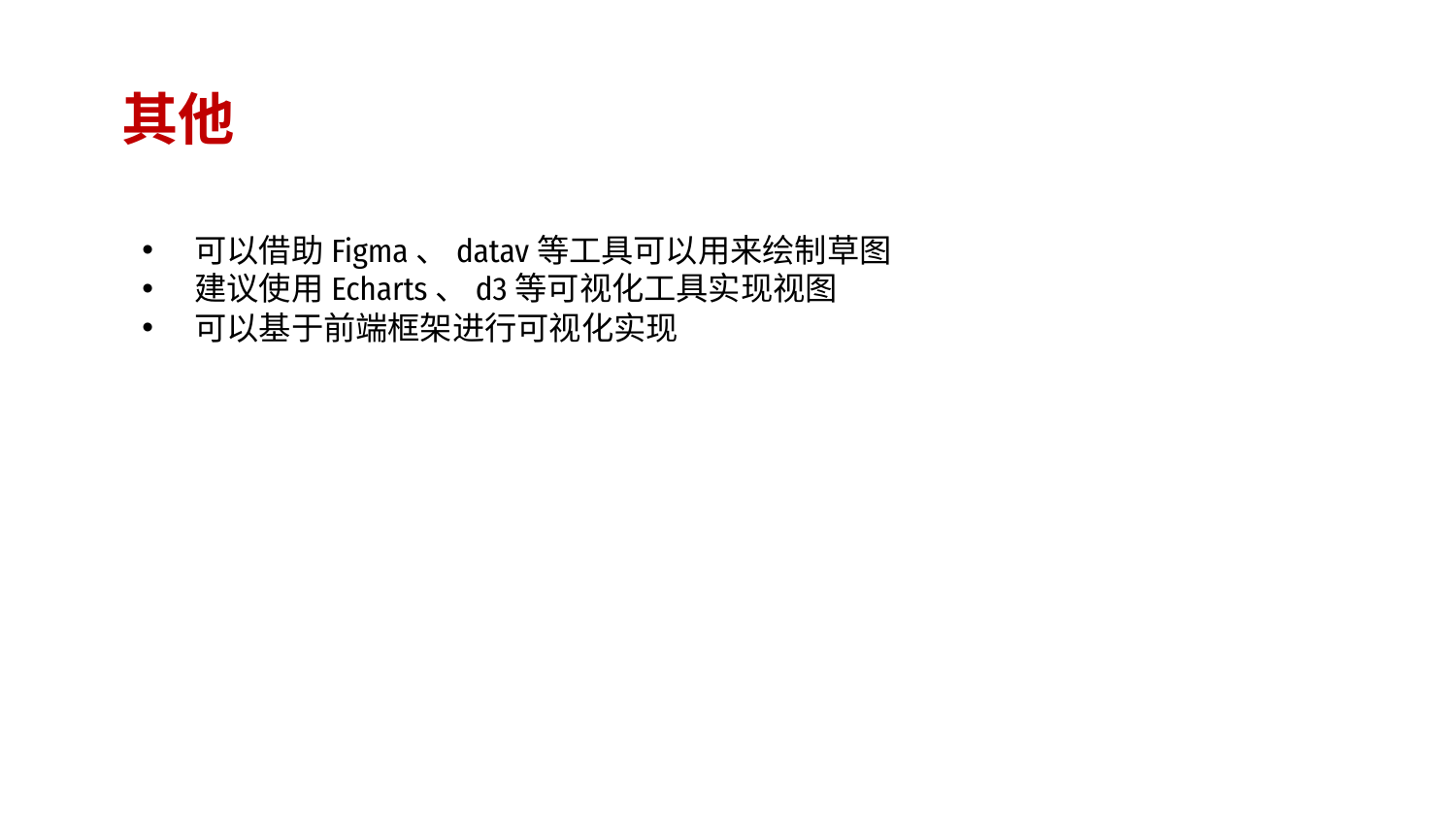

# 其他
可以借助Figma、datav等工具可以用来绘制草图
建议使用Echarts、d3等可视化工具实现视图
可以基于前端框架进行可视化实现